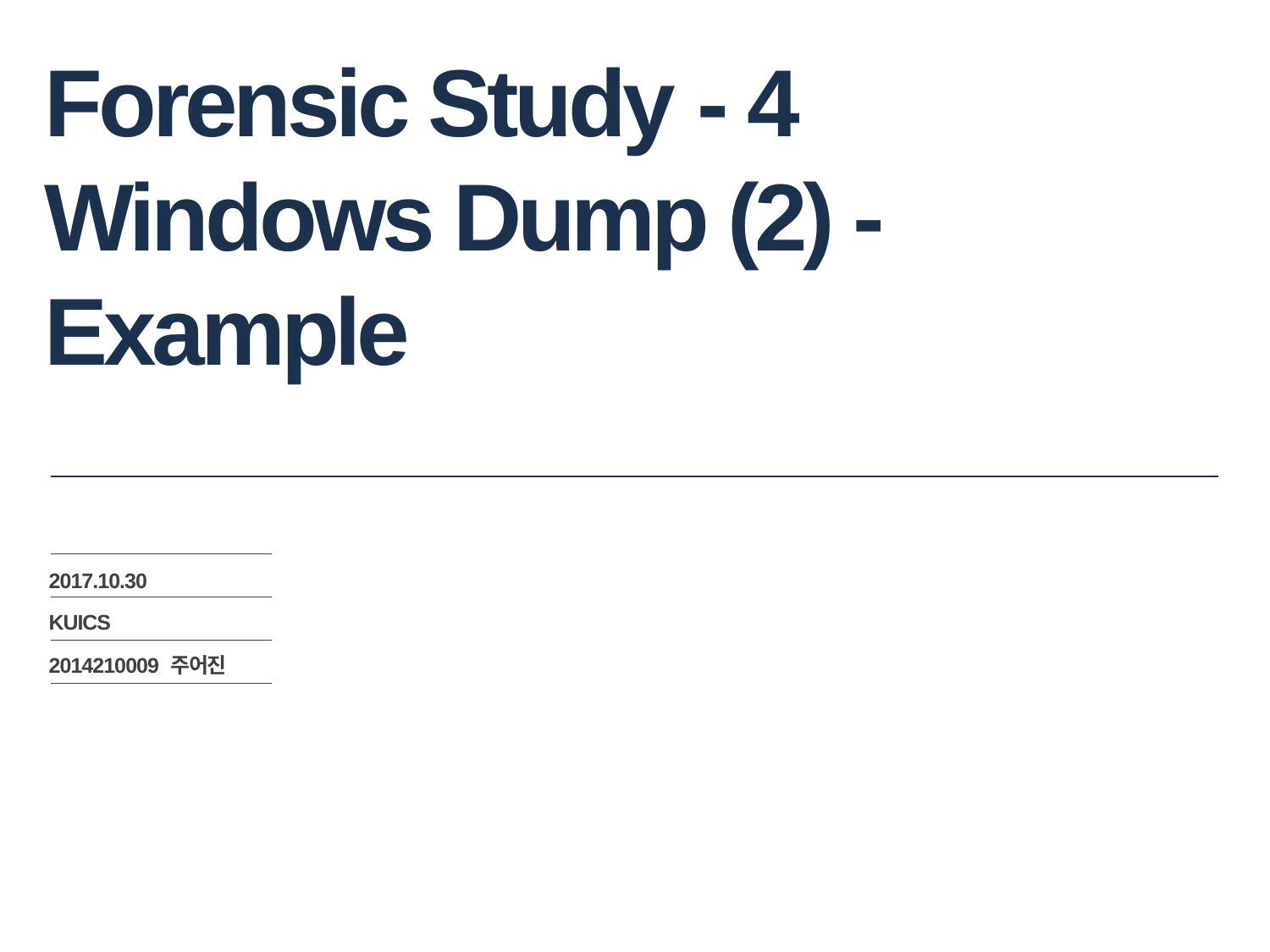

# Forensic Study - 4
Windows Dump (2) - Example
2017.10.30
KUICS
2014210009 주어진